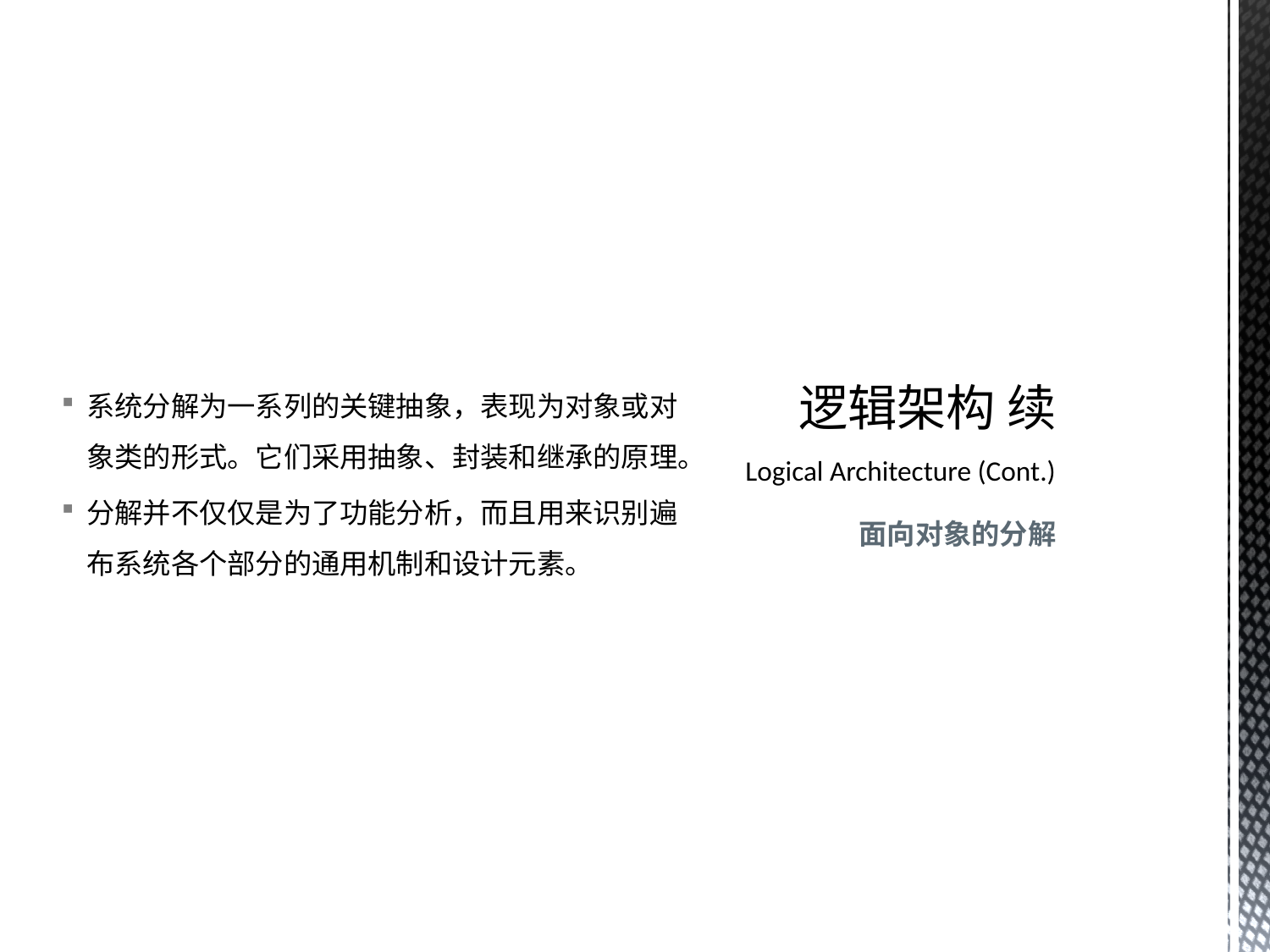

系统分解为一系列的关键抽象，表现为对象或对象类的形式。它们采用抽象、封装和继承的原理。
分解并不仅仅是为了功能分析，而且用来识别遍布系统各个部分的通用机制和设计元素。
# 逻辑架构 续 Logical Architecture (Cont.)
面向对象的分解